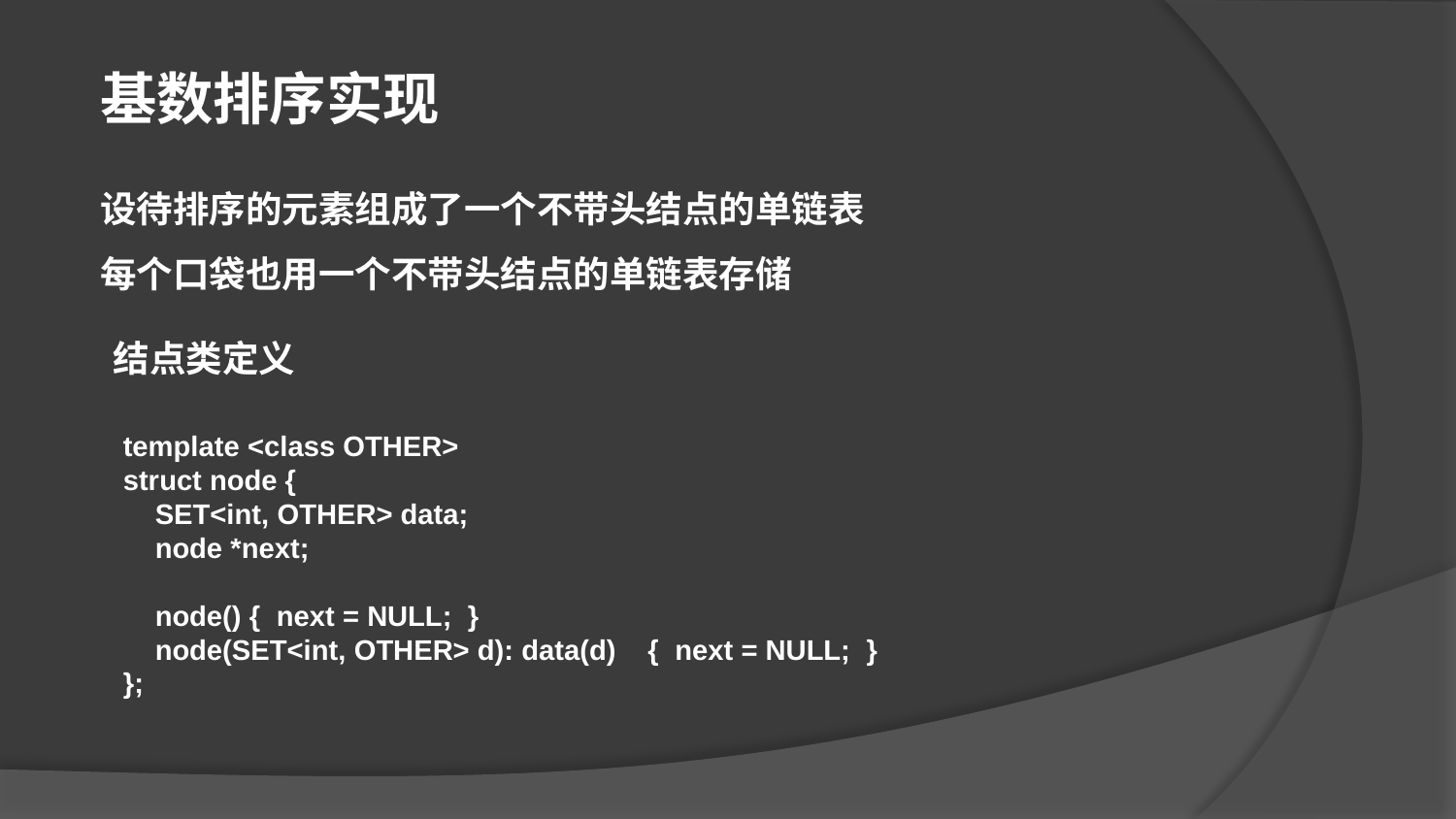

基数排序实现
设待排序的元素组成了一个不带头结点的单链表
每个口袋也用一个不带头结点的单链表存储
结点类定义
template <class OTHER>
struct node {
    SET<int, OTHER> data;
    node *next;

    node() {  next = NULL;  }
    node(SET<int, OTHER> d): data(d)    {  next = NULL;  }
};